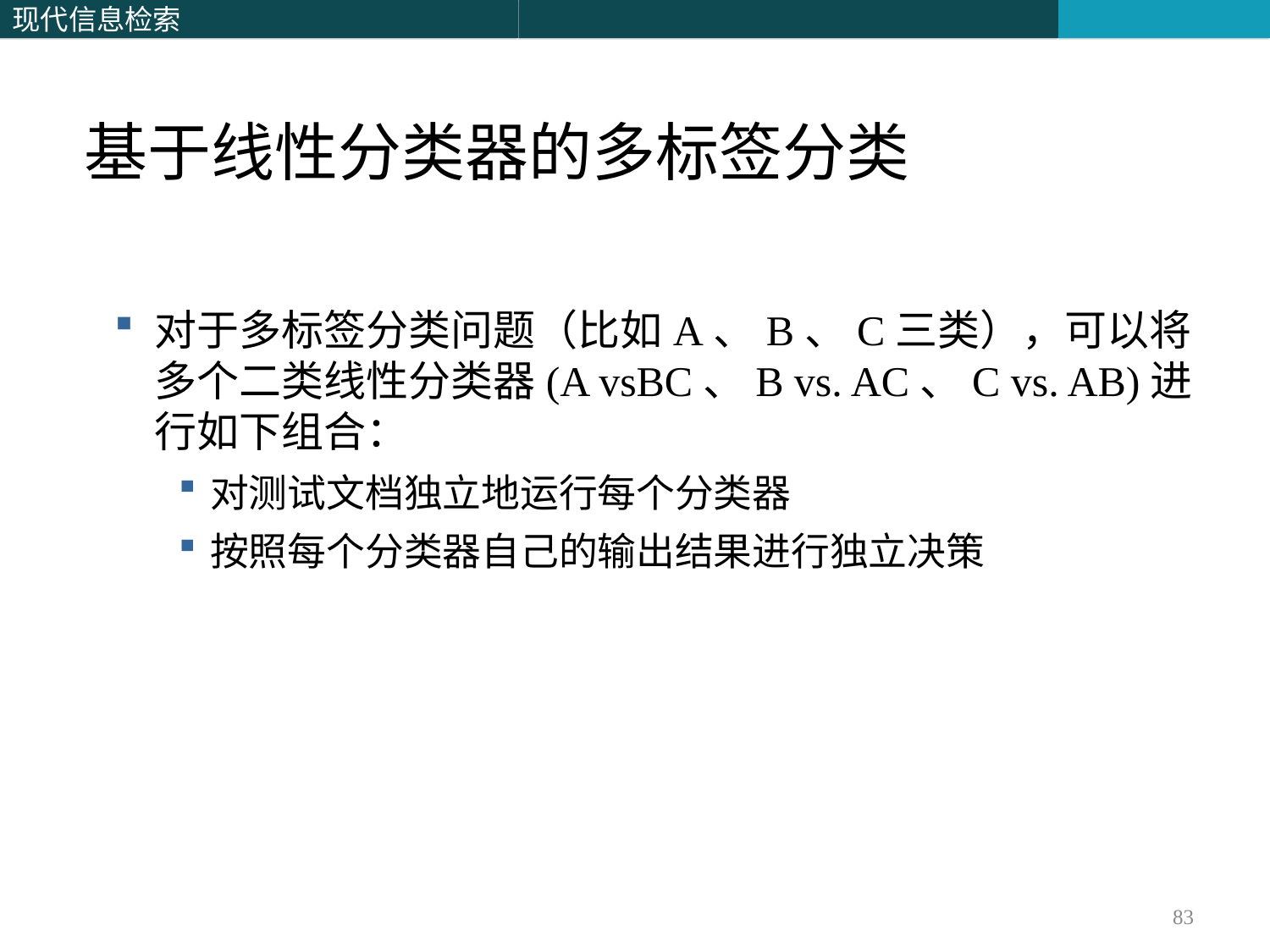

基于线性分类器的多标签分类

对于多标签分类问题（比如A、B、C三类），可以将多个二类线性分类器(A vsBC、B vs. AC、C vs. AB)进行如下组合：
对测试文档独立地运行每个分类器
按照每个分类器自己的输出结果进行独立决策
83